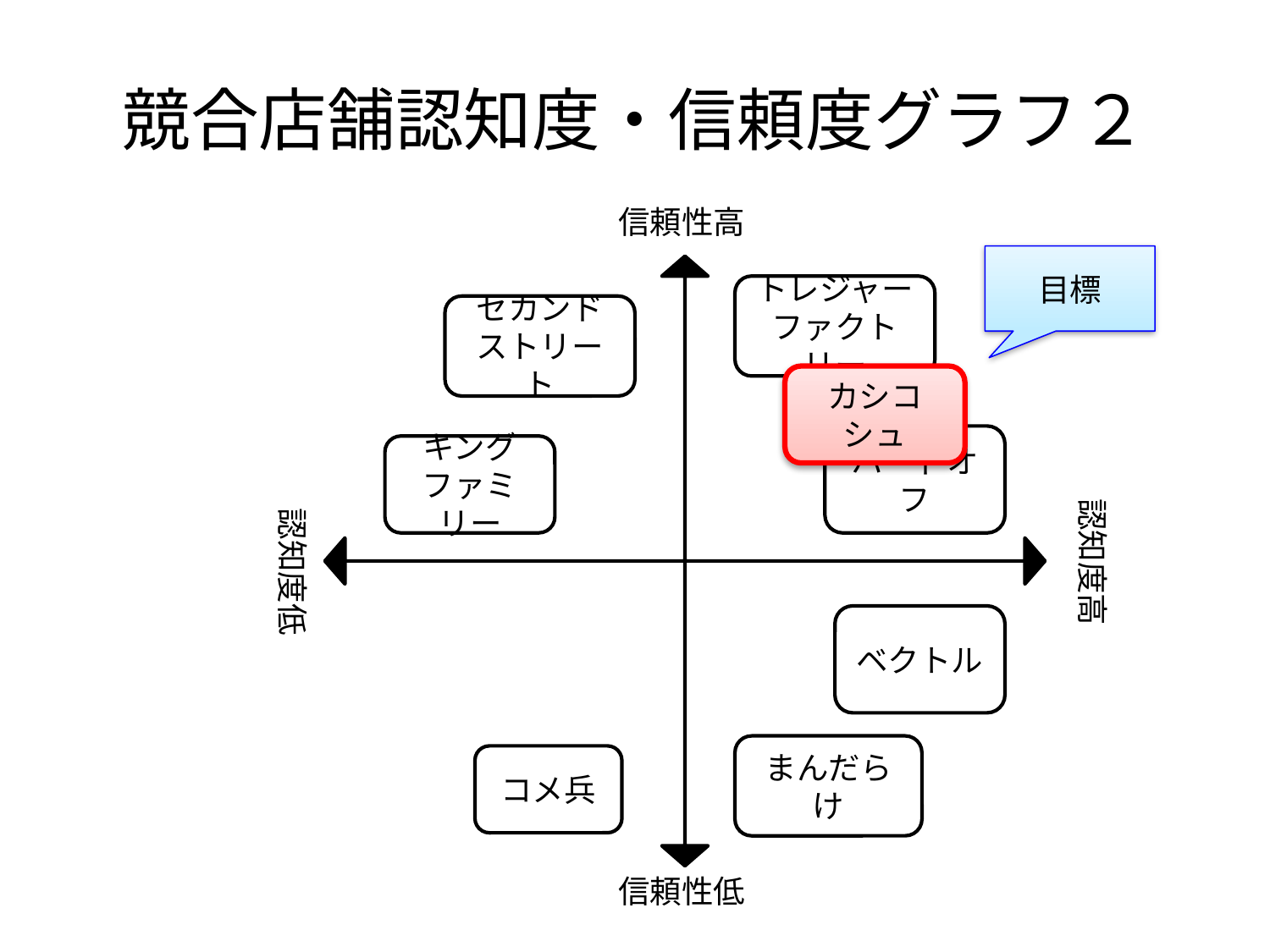

# 競合店舗認知度・信頼度グラフ２
信頼性高
目標

トレジャー
ファクトリー
セカンド
ストリート
カシコシュ
ハードオフ
キング
ファミリー
認知度高
認知度低
ベクトル
まんだらけ
コメ兵
信頼性低